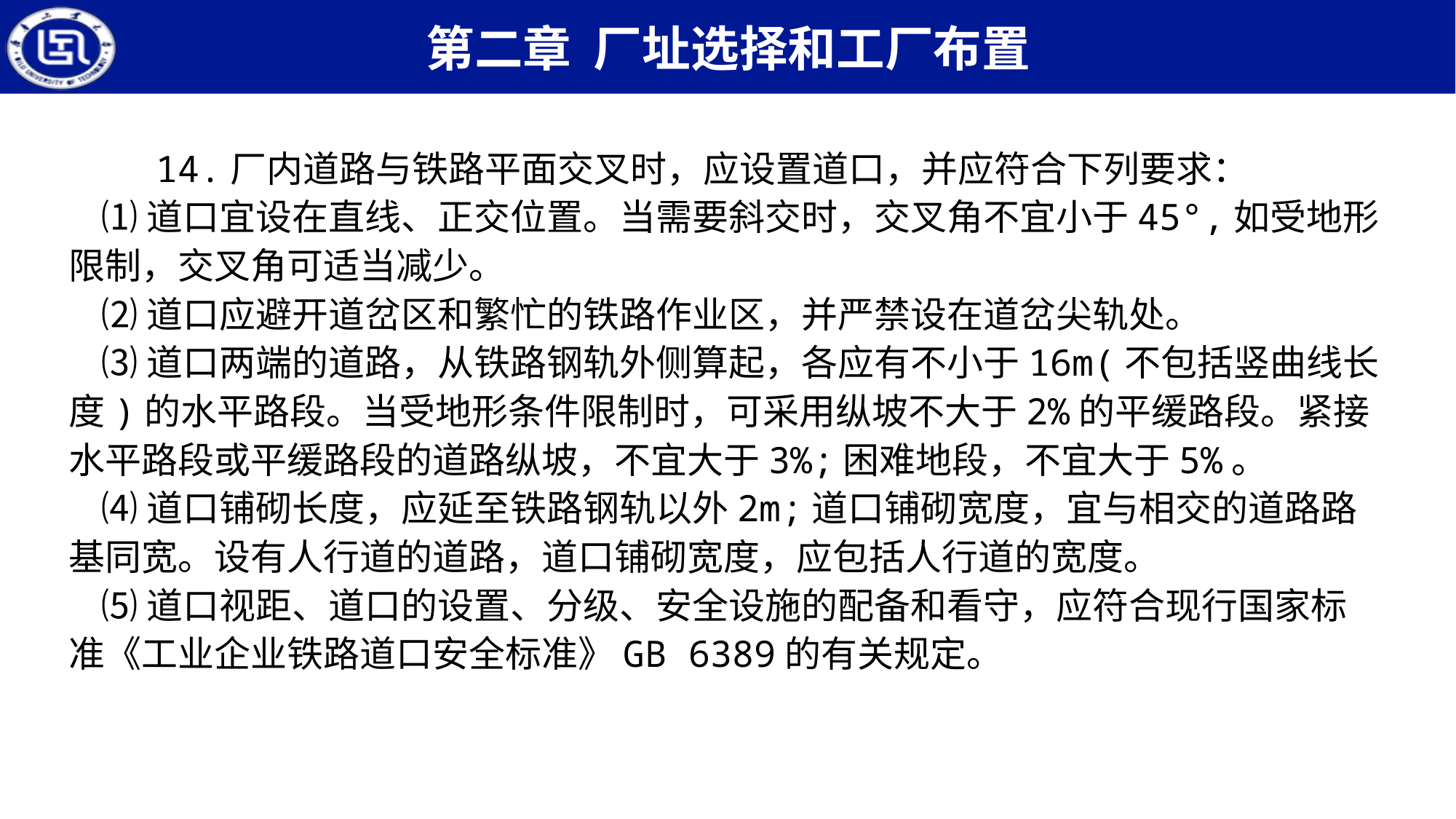

14.厂内道路与铁路平面交叉时，应设置道口，并应符合下列要求：
    ⑴道口宜设在直线、正交位置。当需要斜交时，交叉角不宜小于45°,如受地形限制，交叉角可适当减少。
    ⑵道口应避开道岔区和繁忙的铁路作业区，并严禁设在道岔尖轨处。
    ⑶道口两端的道路，从铁路钢轨外侧算起，各应有不小于16m(不包括竖曲线长度)的水平路段。当受地形条件限制时，可采用纵坡不大于2%的平缓路段。紧接水平路段或平缓路段的道路纵坡，不宜大于3%;困难地段，不宜大于5%。
    ⑷道口铺砌长度，应延至铁路钢轨以外2m;道口铺砌宽度，宜与相交的道路路基同宽。设有人行道的道路，道口铺砌宽度，应包括人行道的宽度。
    ⑸道口视距、道口的设置、分级、安全设施的配备和看守，应符合现行国家标准《工业企业铁路道口安全标准》GB 6389的有关规定。